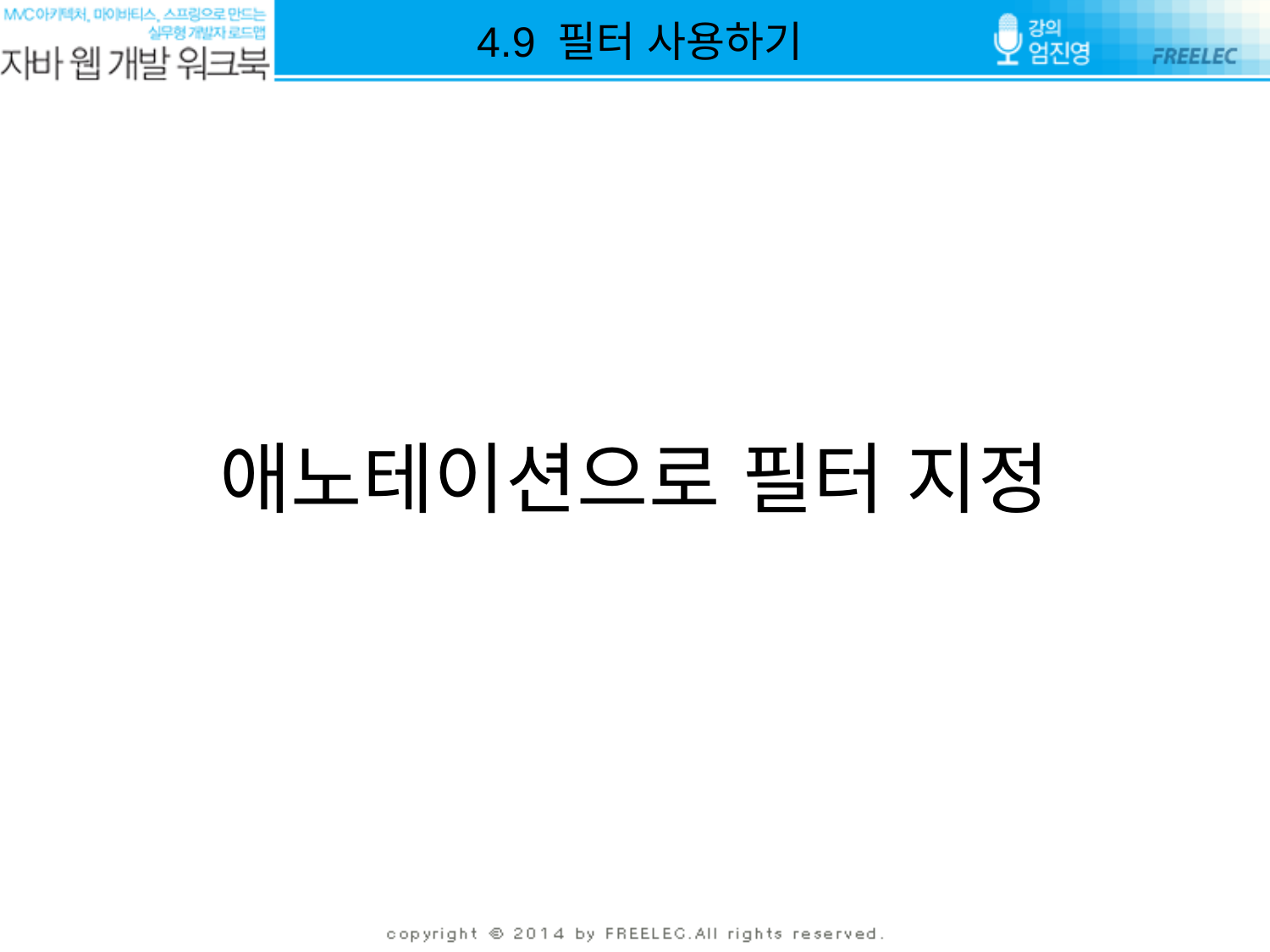

4.9 필터 사용하기
# 애노테이션으로 필터 지정